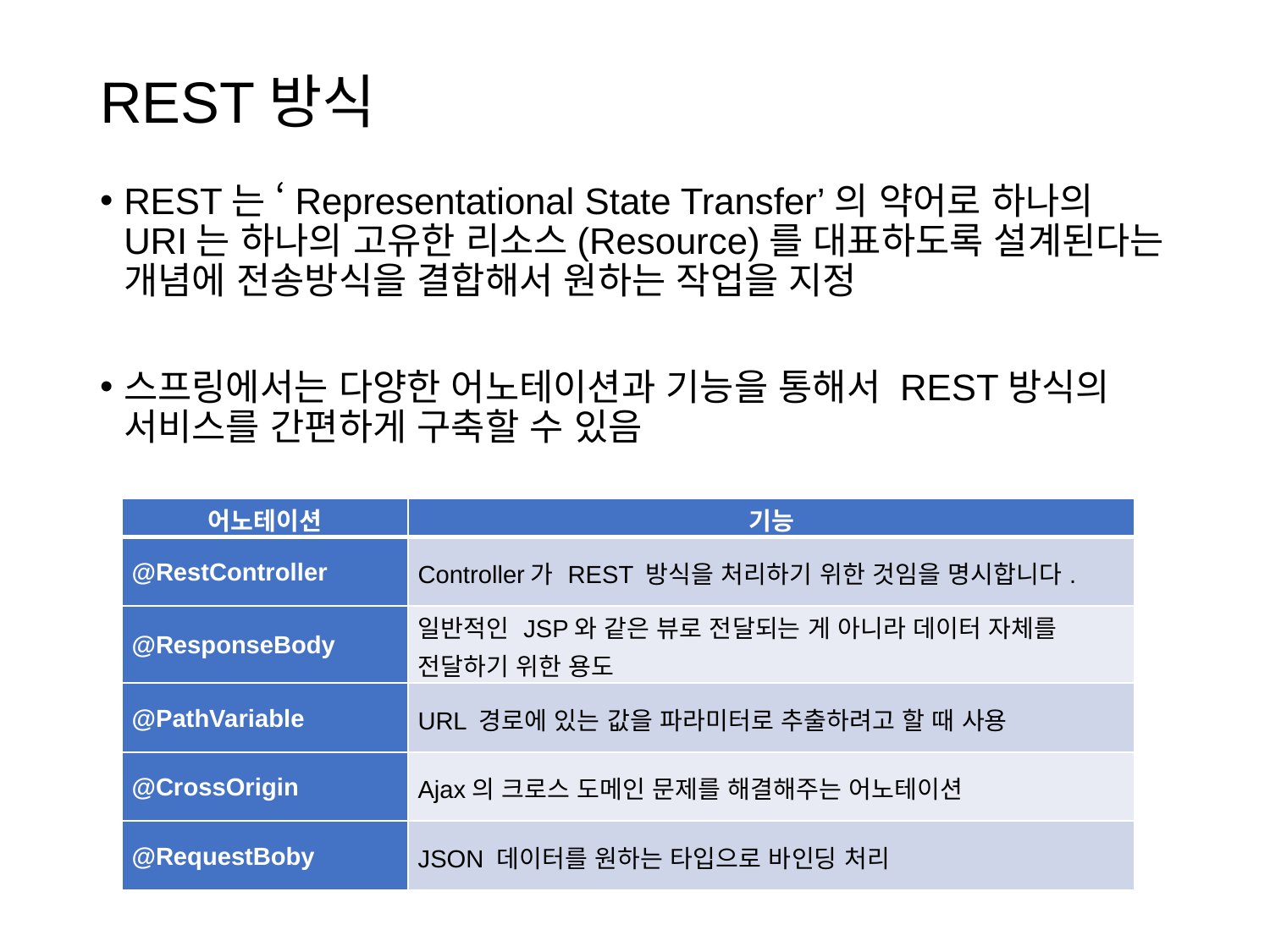

# REST방식
REST는 ‘Representational State Transfer’의 약어로 하나의 URI는 하나의 고유한 리소스(Resource)를 대표하도록 설계된다는 개념에 전송방식을 결합해서 원하는 작업을 지정

스프링에서는 다양한 어노테이션과 기능을 통해서 REST방식의 서비스를 간편하게 구축할 수 있음
| 어노테이션 | 기능 |
| --- | --- |
| @RestController | Controller가 REST 방식을 처리하기 위한 것임을 명시합니다. |
| @ResponseBody | 일반적인 JSP와 같은 뷰로 전달되는 게 아니라 데이터 자체를 전달하기 위한 용도 |
| @PathVariable | URL 경로에 있는 값을 파라미터로 추출하려고 할 때 사용 |
| @CrossOrigin | Ajax의 크로스 도메인 문제를 해결해주는 어노테이션 |
| @RequestBoby | JSON 데이터를 원하는 타입으로 바인딩 처리 |